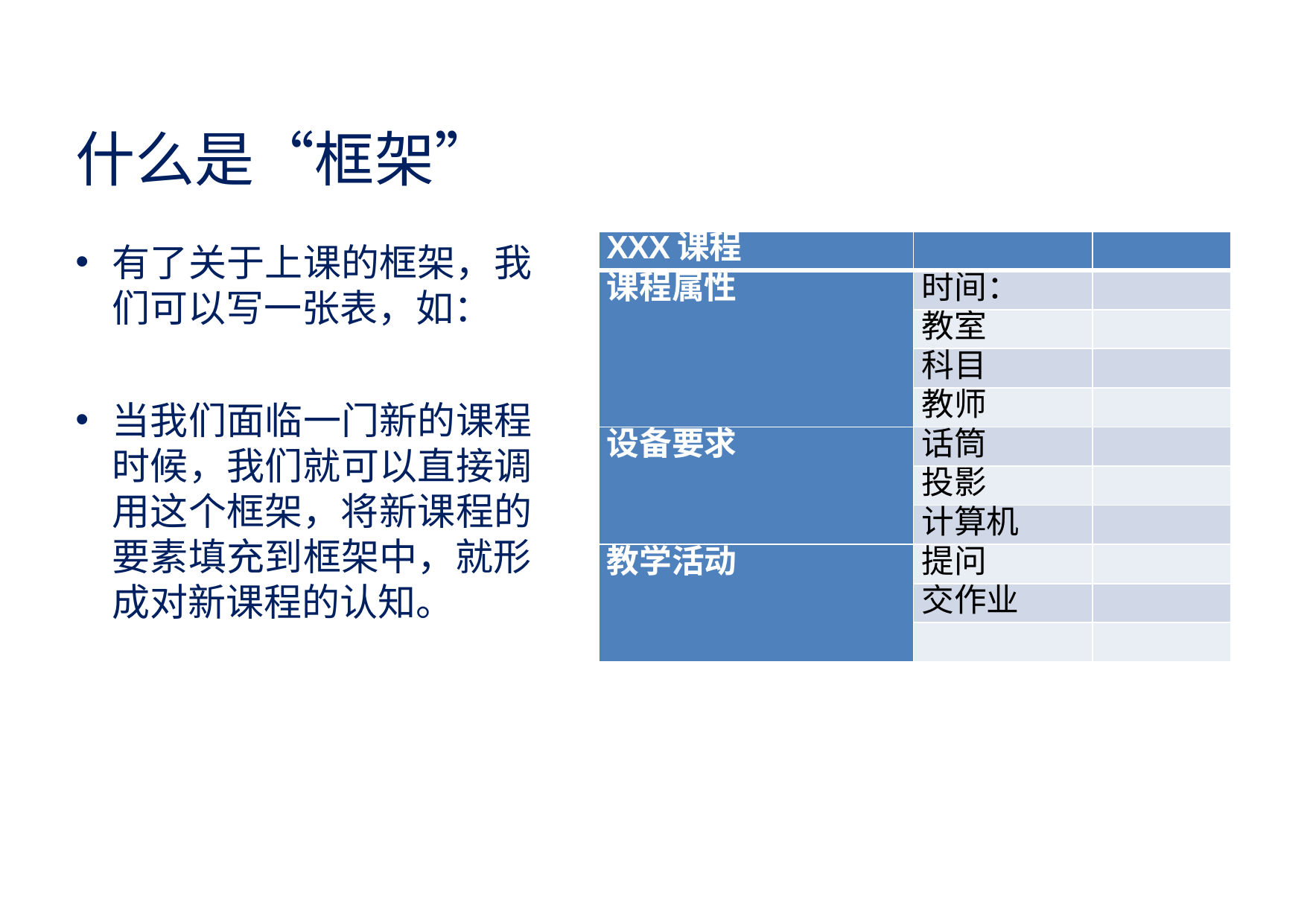

# 什么是“框架”
| XXX课程 |  |  |
| --- | --- | --- |
| 课程属性 | 时间： |  |
|  | 教室 |  |
|  | 科目 |  |
|  | 教师 |  |
| 设备要求 | 话筒 |  |
|  | 投影 |  |
|  | 计算机 |  |
| 教学活动 | 提问 |  |
|  | 交作业 |  |
|  |  |  |
有了关于上课的框架，我 们可以写一张表，如：

当我们面临一门新的课程 时候，我们就可以直接调 用这个框架，将新课程的 要素填充到框架中，就形 成对新课程的认知。
65